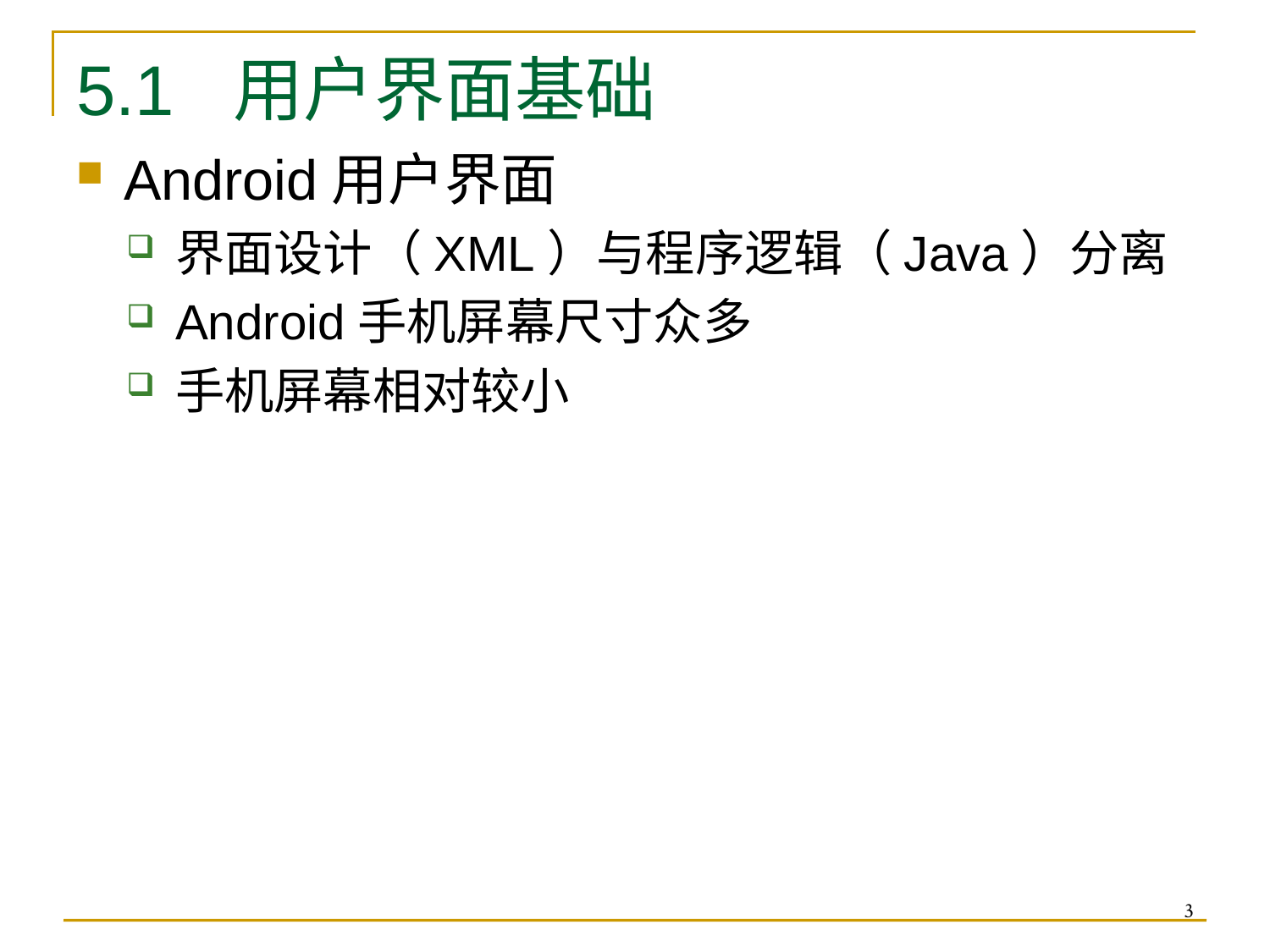

# 5.1 用户界面基础
Android用户界面
界面设计（XML）与程序逻辑（Java）分离
Android手机屏幕尺寸众多
手机屏幕相对较小
3